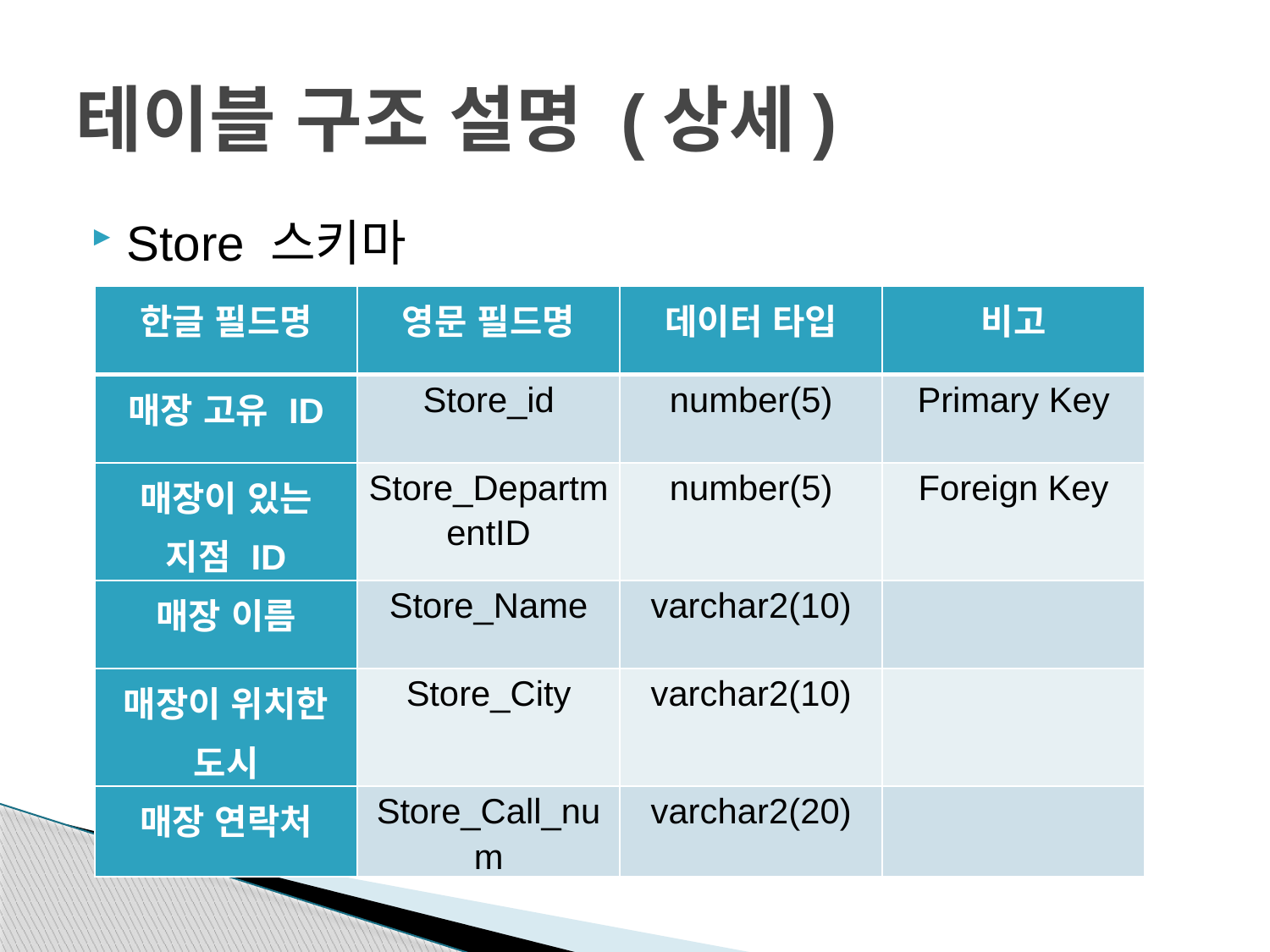

# 테이블 구조 설명 (상세)
Store 스키마

| 한글 필드명 | 영문 필드명 | 데이터 타입 | 비고 |
| --- | --- | --- | --- |
| 매장 고유 ID | Store\_id | number(5) | Primary Key |
| 매장이 있는 지점 ID | Store\_DepartmentID | number(5) | Foreign Key |
| 매장 이름 | Store\_Name | varchar2(10) |  |
| 매장이 위치한 도시 | Store\_City | varchar2(10) |  |
| 매장 연락처 | Store\_Call\_num | varchar2(20) |  |